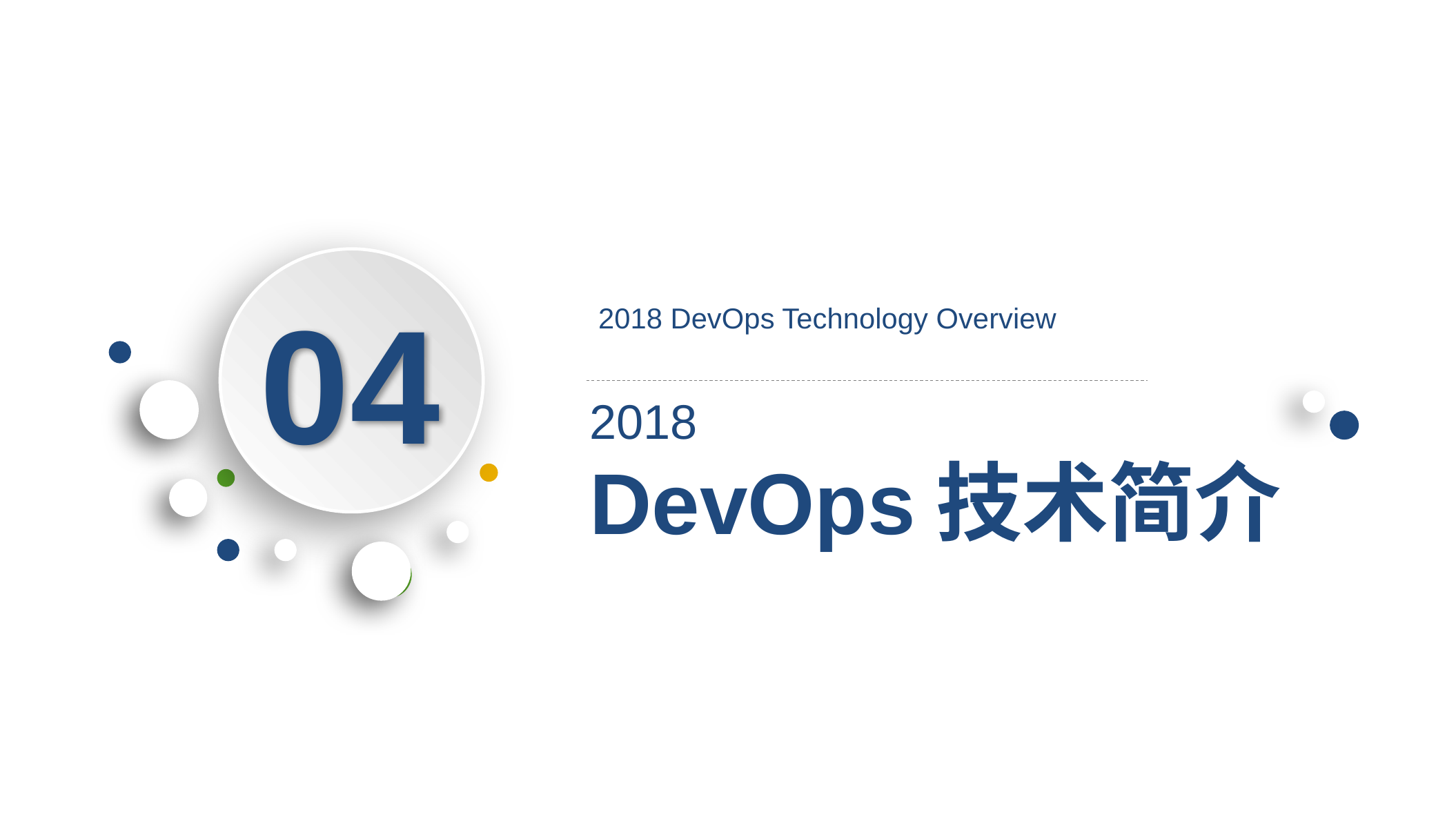

04
2018 DevOps Technology Overview

2018
DevOps技术简介